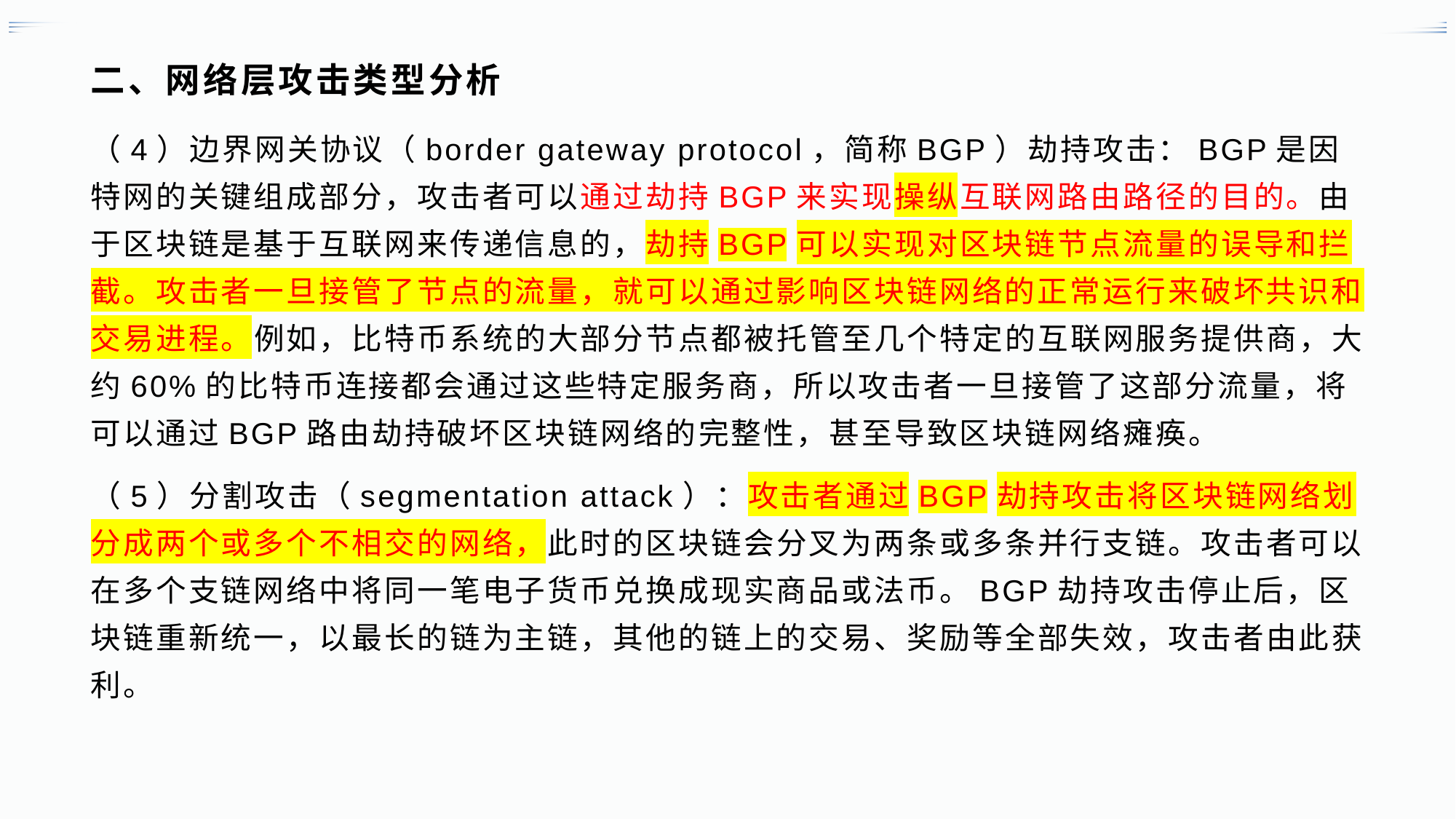

# 二、网络层攻击类型分析
（4）边界网关协议（border gateway protocol，简称BGP）劫持攻击：BGP是因特网的关键组成部分，攻击者可以通过劫持BGP来实现操纵互联网路由路径的目的。由于区块链是基于互联网来传递信息的，劫持BGP可以实现对区块链节点流量的误导和拦截。攻击者一旦接管了节点的流量，就可以通过影响区块链网络的正常运行来破坏共识和交易进程。例如，比特币系统的大部分节点都被托管至几个特定的互联网服务提供商，大约60%的比特币连接都会通过这些特定服务商，所以攻击者一旦接管了这部分流量，将可以通过BGP路由劫持破坏区块链网络的完整性，甚至导致区块链网络瘫痪。
（5）分割攻击（segmentation attack）：攻击者通过BGP劫持攻击将区块链网络划分成两个或多个不相交的网络，此时的区块链会分叉为两条或多条并行支链。攻击者可以在多个支链网络中将同一笔电子货币兑换成现实商品或法币。BGP劫持攻击停止后，区块链重新统一，以最长的链为主链，其他的链上的交易、奖励等全部失效，攻击者由此获利。